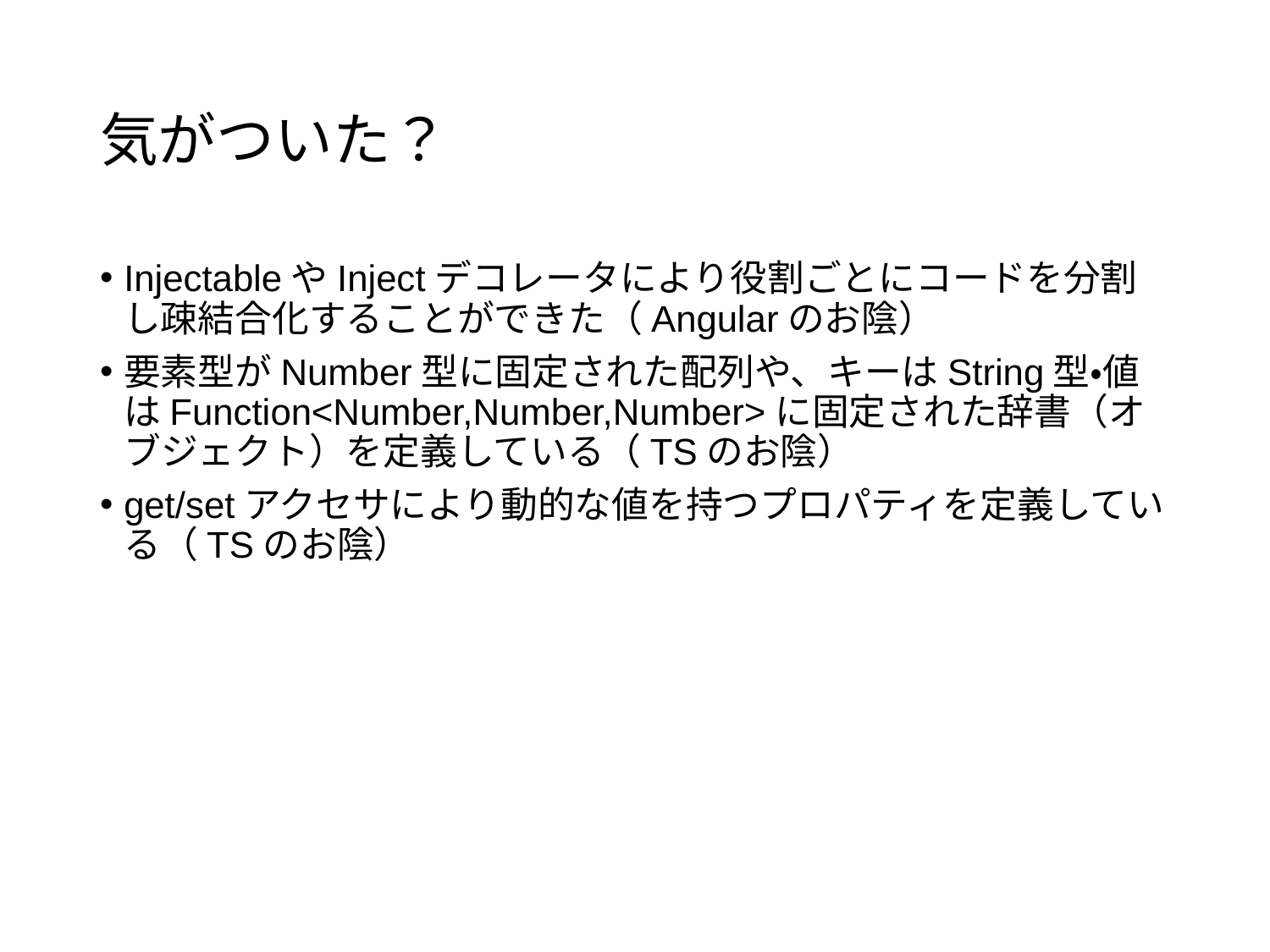

# 気がついた？
InjectableやInjectデコレータにより役割ごとにコードを分割し疎結合化することができた（Angularのお陰）
要素型がNumber型に固定された配列や、キーはString型・値はFunction<Number,Number,Number>に固定された辞書（オブジェクト）を定義している（TSのお陰）
get/setアクセサにより動的な値を持つプロパティを定義している（TSのお陰）